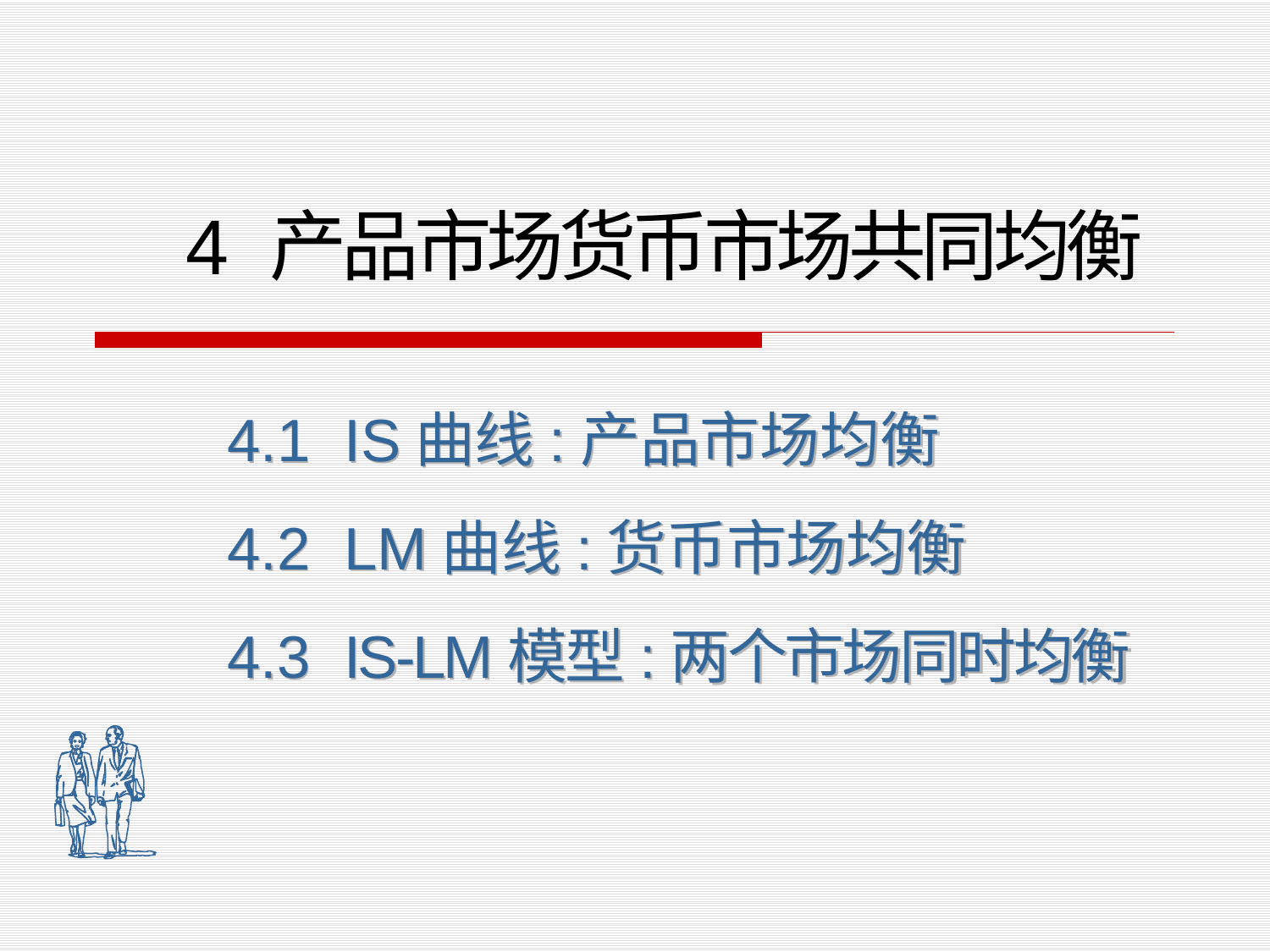

# 4 产品市场货币市场共同均衡
4.1  IS曲线:产品市场均衡
4.2  LM曲线:货币市场均衡
4.3  IS-LM模型:两个市场同时均衡